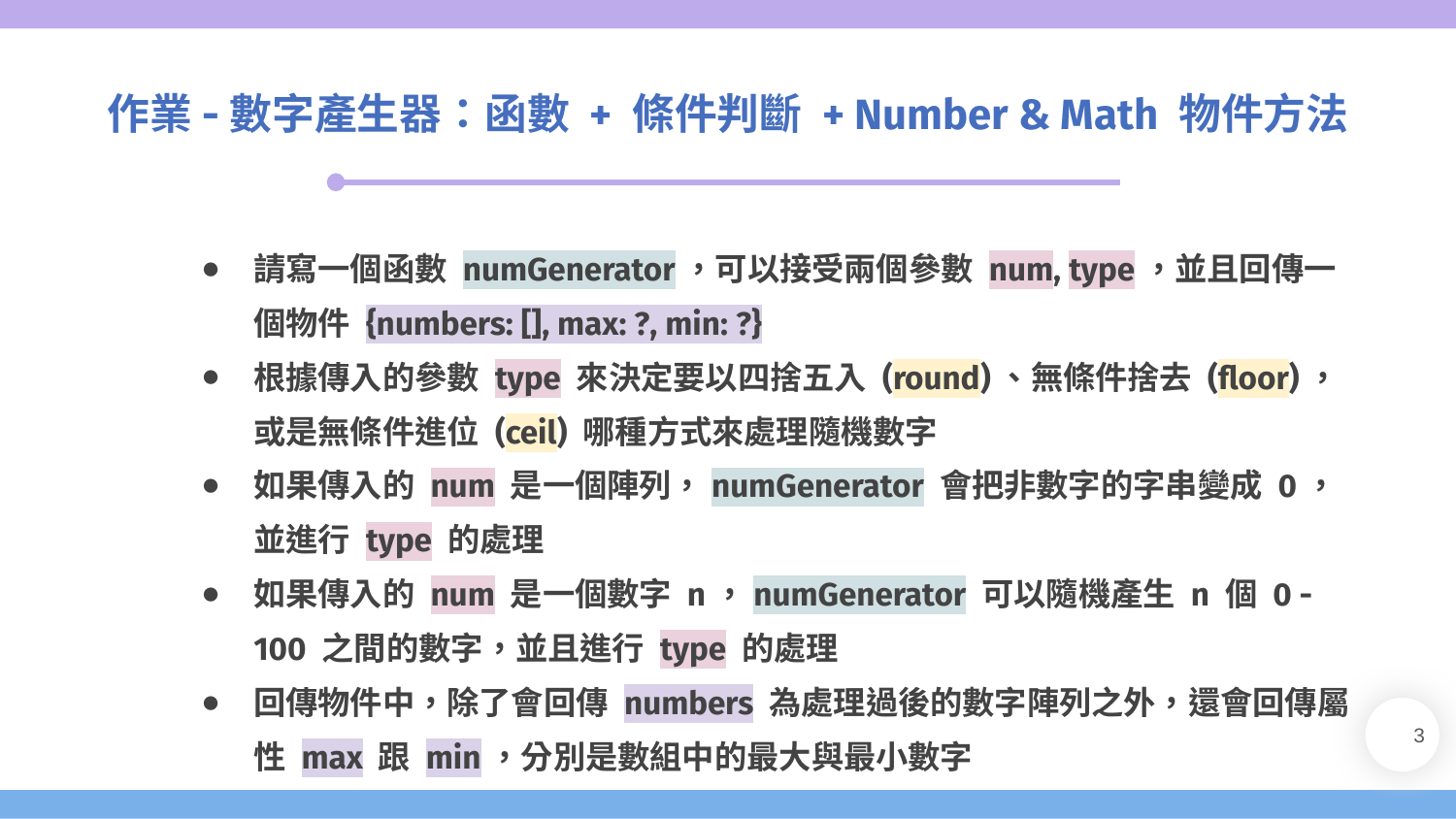

作業-數字產生器：函數 + 條件判斷 + Number & Math 物件方法
請寫一個函數 numGenerator，可以接受兩個參數 num, type，並且回傳一個物件 {numbers: [], max: ?, min: ?}
根據傳入的參數 type 來決定要以四捨五入 (round)、無條件捨去 (floor)，或是無條件進位 (ceil) 哪種方式來處理隨機數字
如果傳入的 num 是一個陣列，numGenerator 會把非數字的字串變成 0，並進行 type 的處理
如果傳入的 num 是一個數字 n，numGenerator 可以隨機產生 n 個 0 - 100 之間的數字，並且進行 type 的處理
回傳物件中，除了會回傳 numbers 為處理過後的數字陣列之外，還會回傳屬性 max 跟 min，分別是數組中的最大與最小數字

3